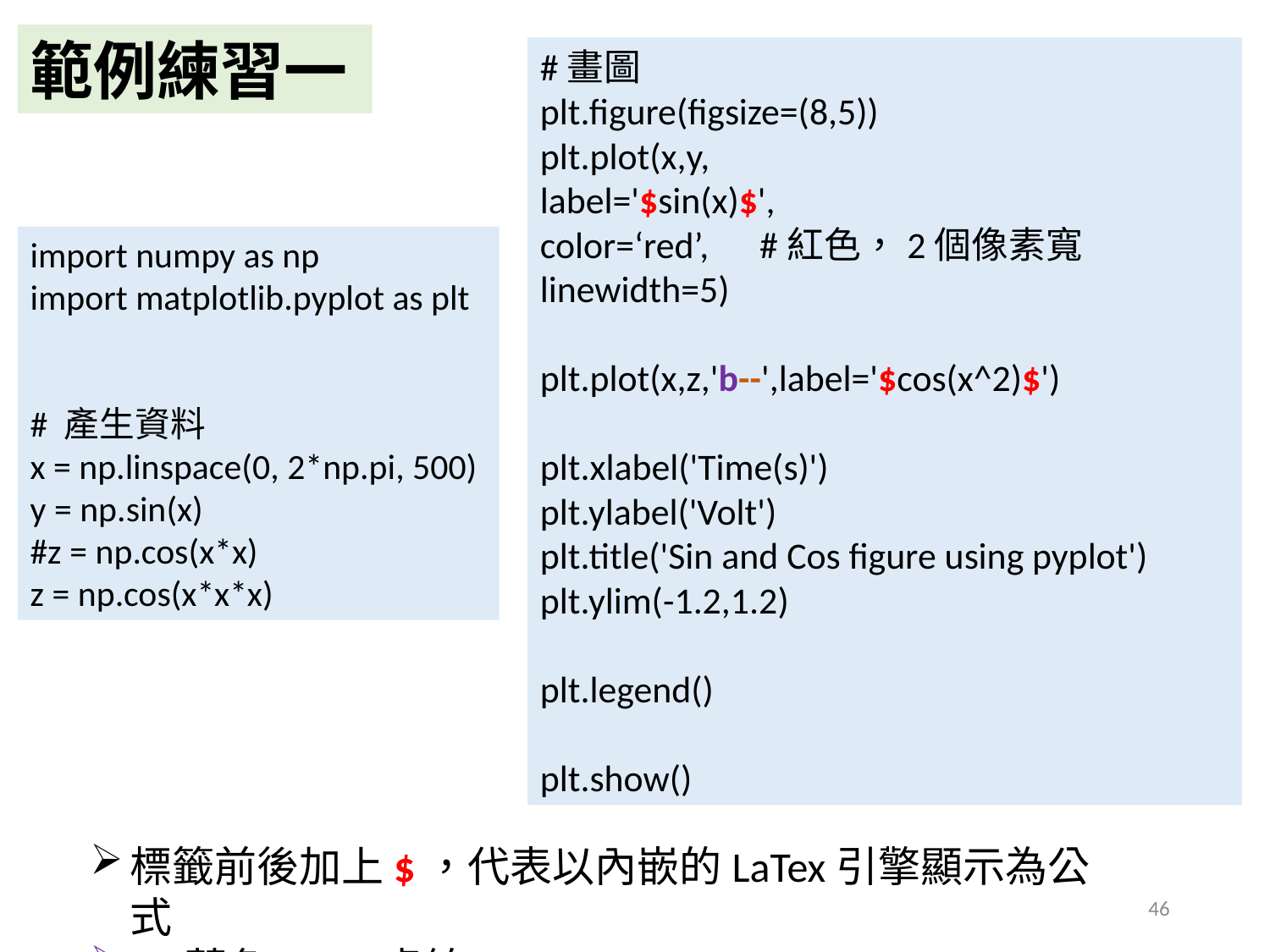

範例練習一
#畫圖
plt.figure(figsize=(8,5))
plt.plot(x,y,
label='$sin(x)$',
color=‘red’,      #紅色，2個像素寬
linewidth=5)

plt.plot(x,z,'b--',label='$cos(x^2)$')

plt.xlabel('Time(s)')
plt.ylabel('Volt')
plt.title('Sin and Cos figure using pyplot')
plt.ylim(-1.2,1.2)

plt.legend()
plt.show()
import numpy as np
import matplotlib.pyplot as plt

# 產生資料
x = np.linspace(0, 2*np.pi, 500)
y = np.sin(x)
#z = np.cos(x*x)
z = np.cos(x*x*x)
標籤前後加上$，代表以內嵌的LaTex引擎顯示為公式
b::藍色，--::虛線
46